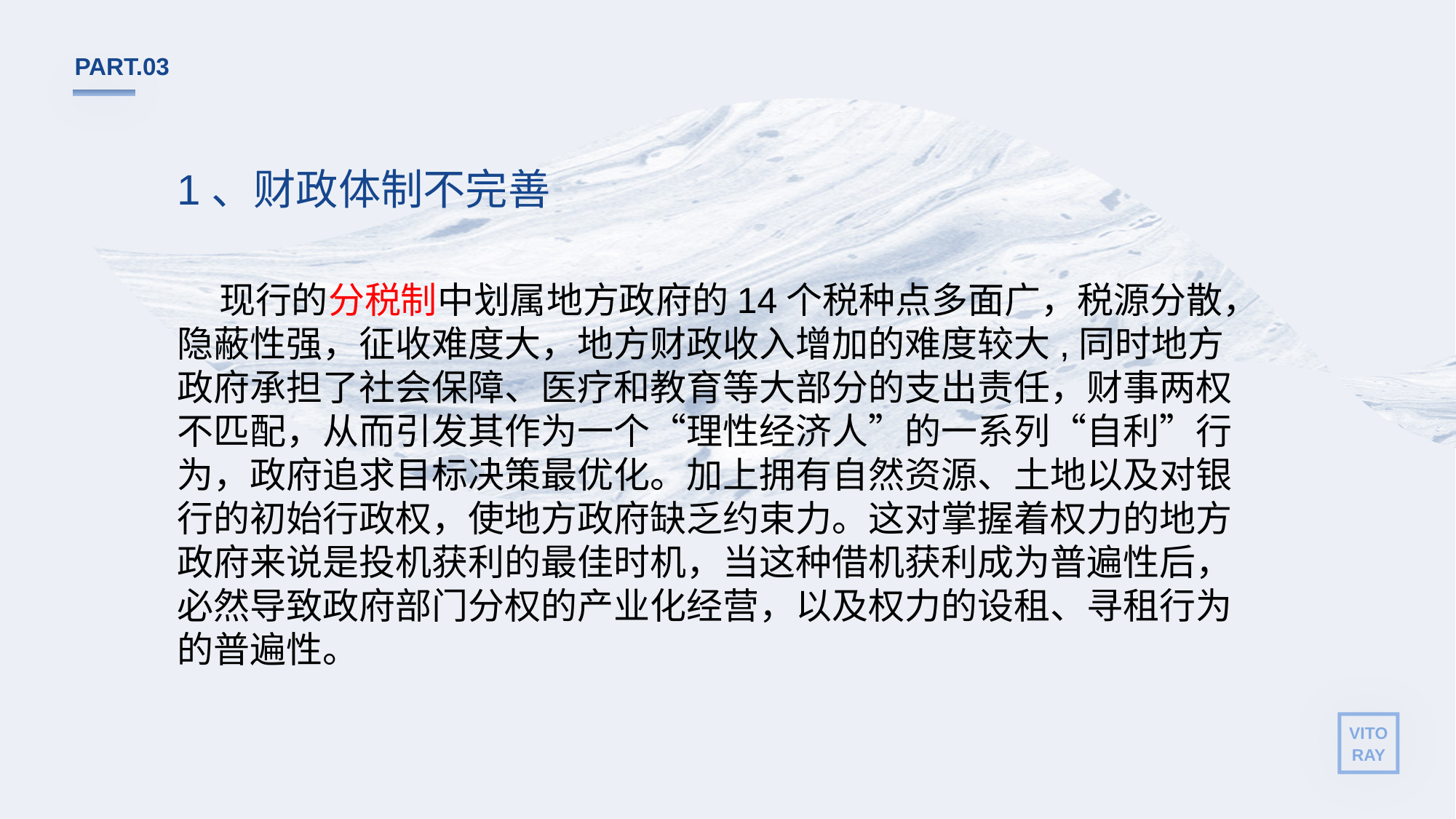

PART.03

1、财政体制不完善
    现行的分税制中划属地方政府的14个税种点多面广，税源分散，隐蔽性强，征收难度大，地方财政收入增加的难度较大,同时地方政府承担了社会保障、医疗和教育等大部分的支出责任，财事两权不匹配，从而引发其作为一个“理性经济人”的一系列“自利”行为，政府追求目标决策最优化。加上拥有自然资源、土地以及对银行的初始行政权，使地方政府缺乏约束力。这对掌握着权力的地方政府来说是投机获利的最佳时机，当这种借机获利成为普遍性后，必然导致政府部门分权的产业化经营，以及权力的设租、寻租行为的普遍性。

VITO
RAY